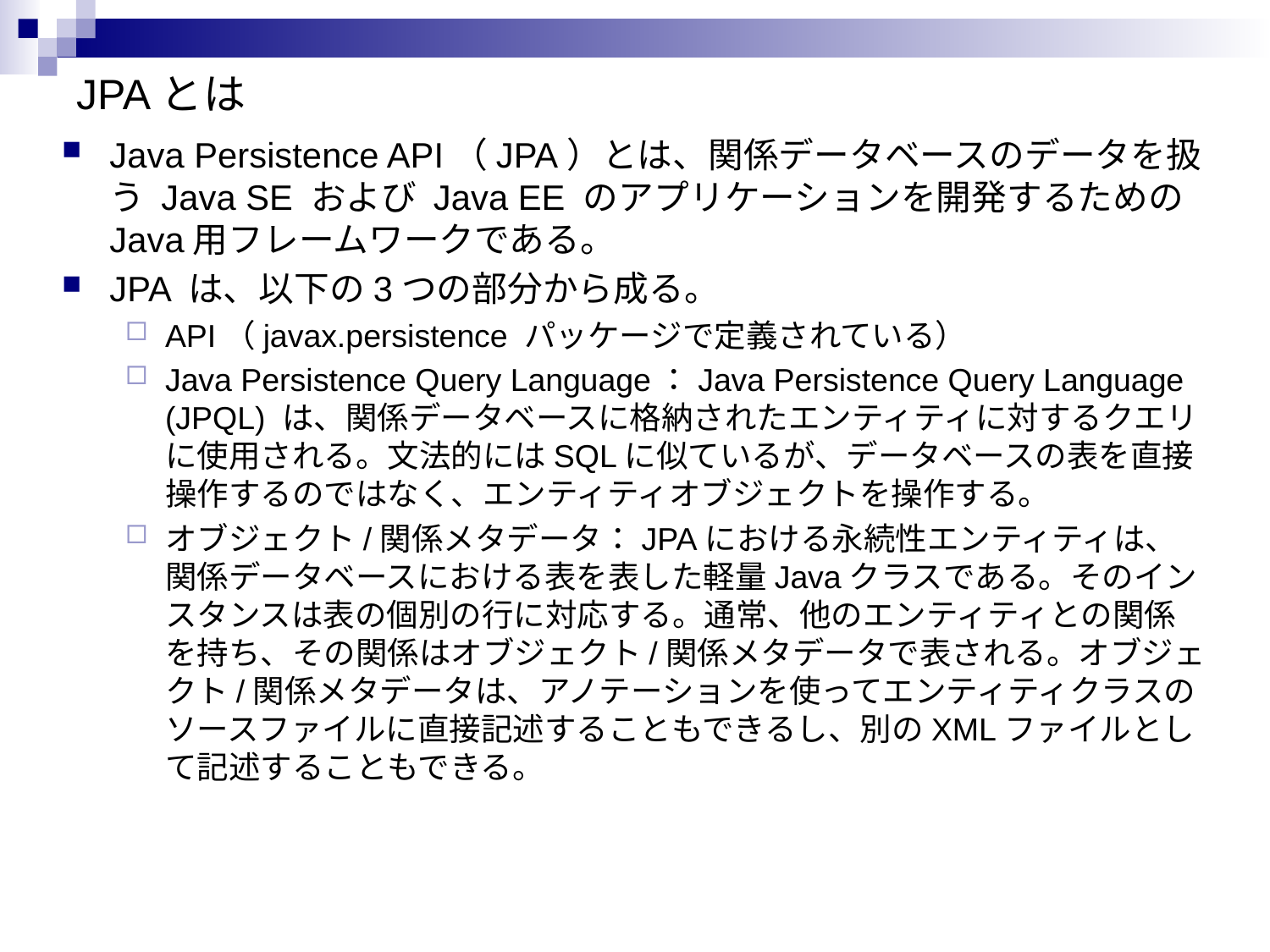

# JPAとは
Java Persistence API（JPA）とは、関係データベースのデータを扱う Java SE および Java EE のアプリケーションを開発するためのJava用フレームワークである。
JPA は、以下の3つの部分から成る。
API（javax.persistence パッケージで定義されている）
Java Persistence Query Language：Java Persistence Query Language (JPQL) は、関係データベースに格納されたエンティティに対するクエリに使用される。文法的にはSQLに似ているが、データベースの表を直接操作するのではなく、エンティティオブジェクトを操作する。
オブジェクト/関係メタデータ：JPAにおける永続性エンティティは、関係データベースにおける表を表した軽量Javaクラスである。そのインスタンスは表の個別の行に対応する。通常、他のエンティティとの関係を持ち、その関係はオブジェクト/関係メタデータで表される。オブジェクト/関係メタデータは、アノテーションを使ってエンティティクラスのソースファイルに直接記述することもできるし、別のXMLファイルとして記述することもできる。